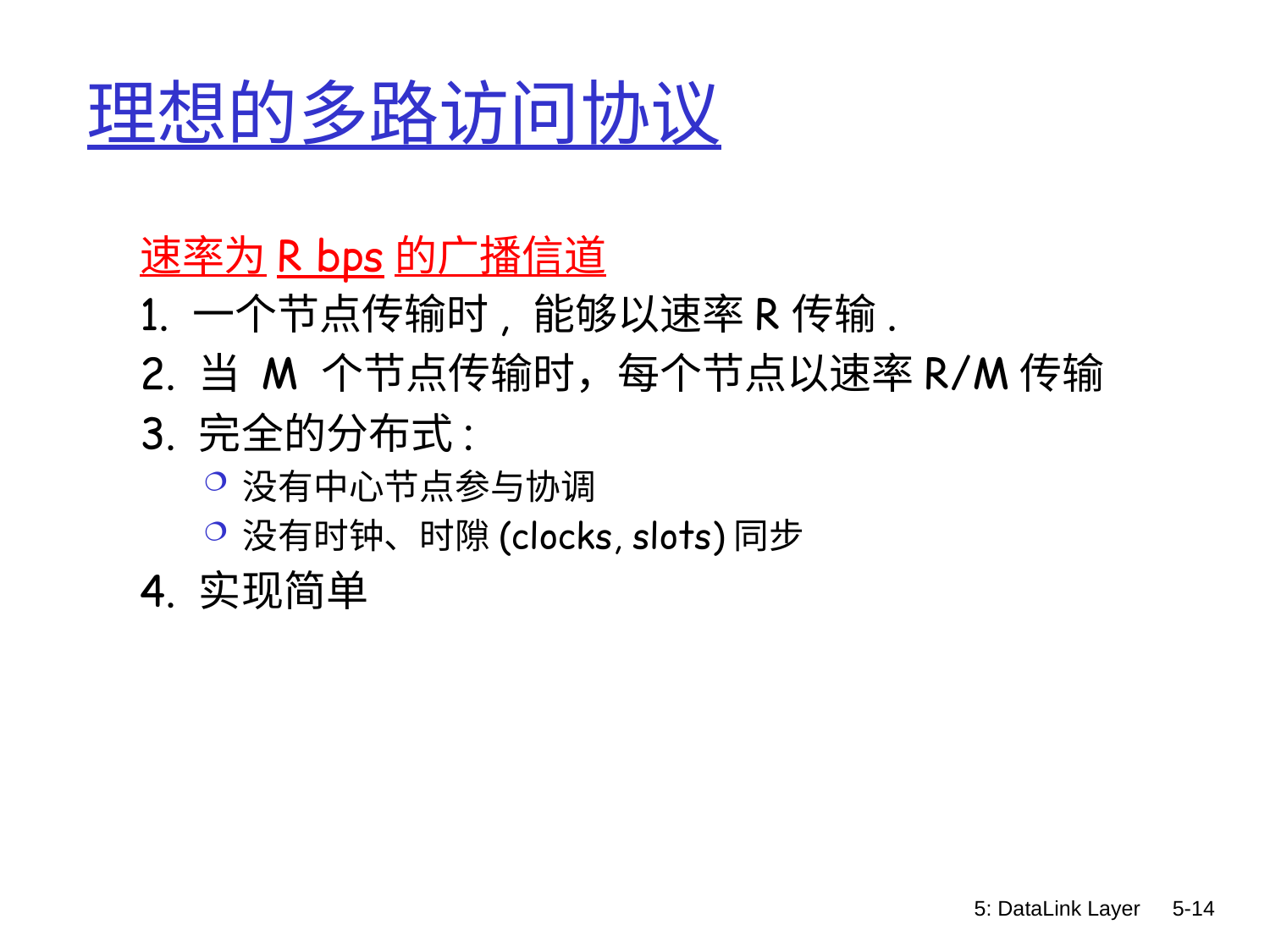

# 理想的多路访问协议
速率为R bps的广播信道
1. 一个节点传输时, 能够以速率R传输.
2. 当 M 个节点传输时，每个节点以速率R/M传输
3. 完全的分布式:
没有中心节点参与协调
没有时钟、时隙(clocks, slots)同步
4. 实现简单
5: DataLink Layer
5-14